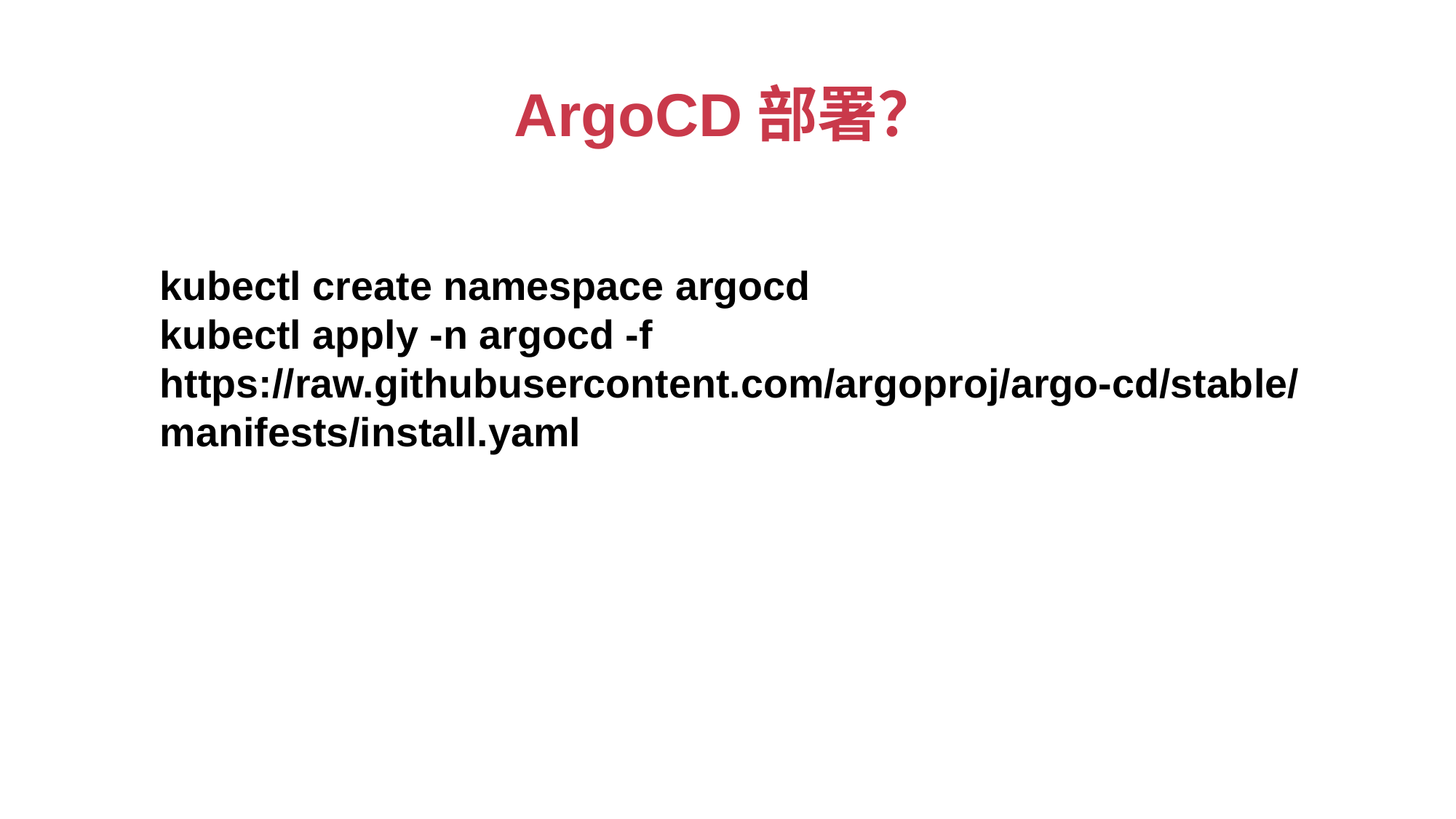

ArgoCD部署？
kubectl create namespace argocd
kubectl apply -n argocd -f
https://raw.githubusercontent.com/argoproj/argo-cd/stable/manifests/install.yaml